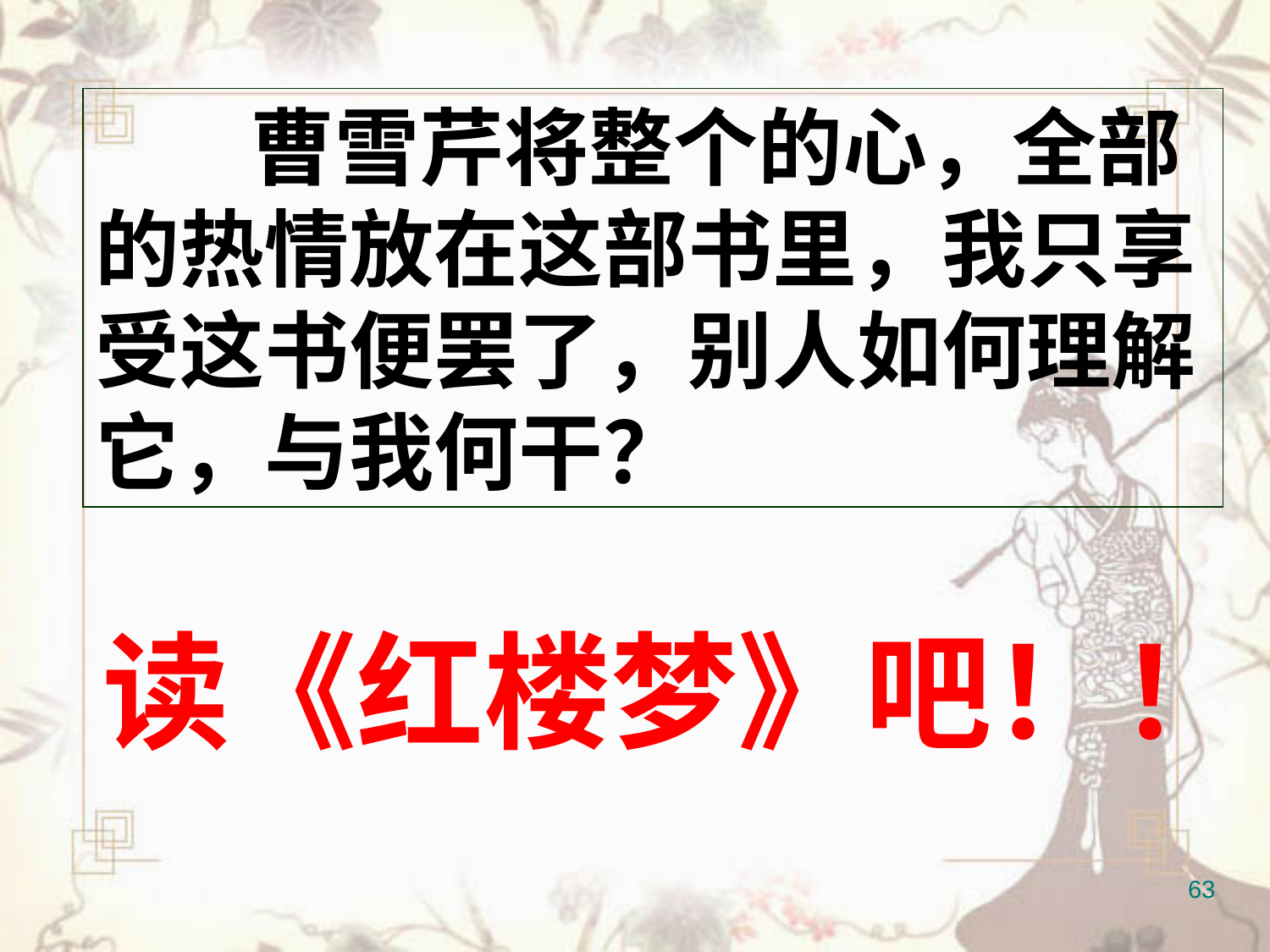

曹雪芹将整个的心，全部的热情放在这部书里，我只享受这书便罢了，别人如何理解它，与我何干？
读《红楼梦》吧！！
63